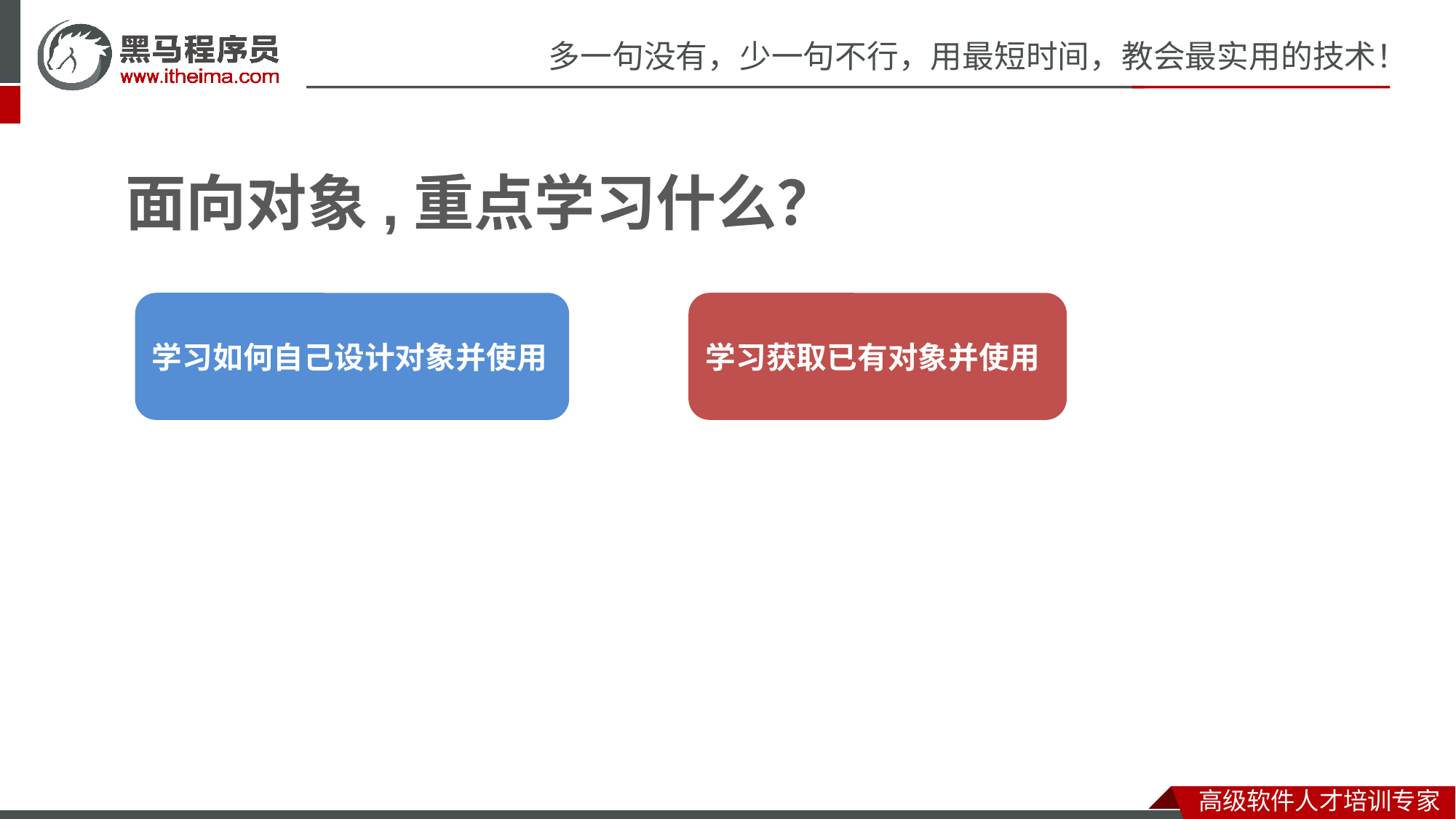

面向对象,重点学习什么？
学习如何自己设计对象并使用
学习获取已有对象并使用